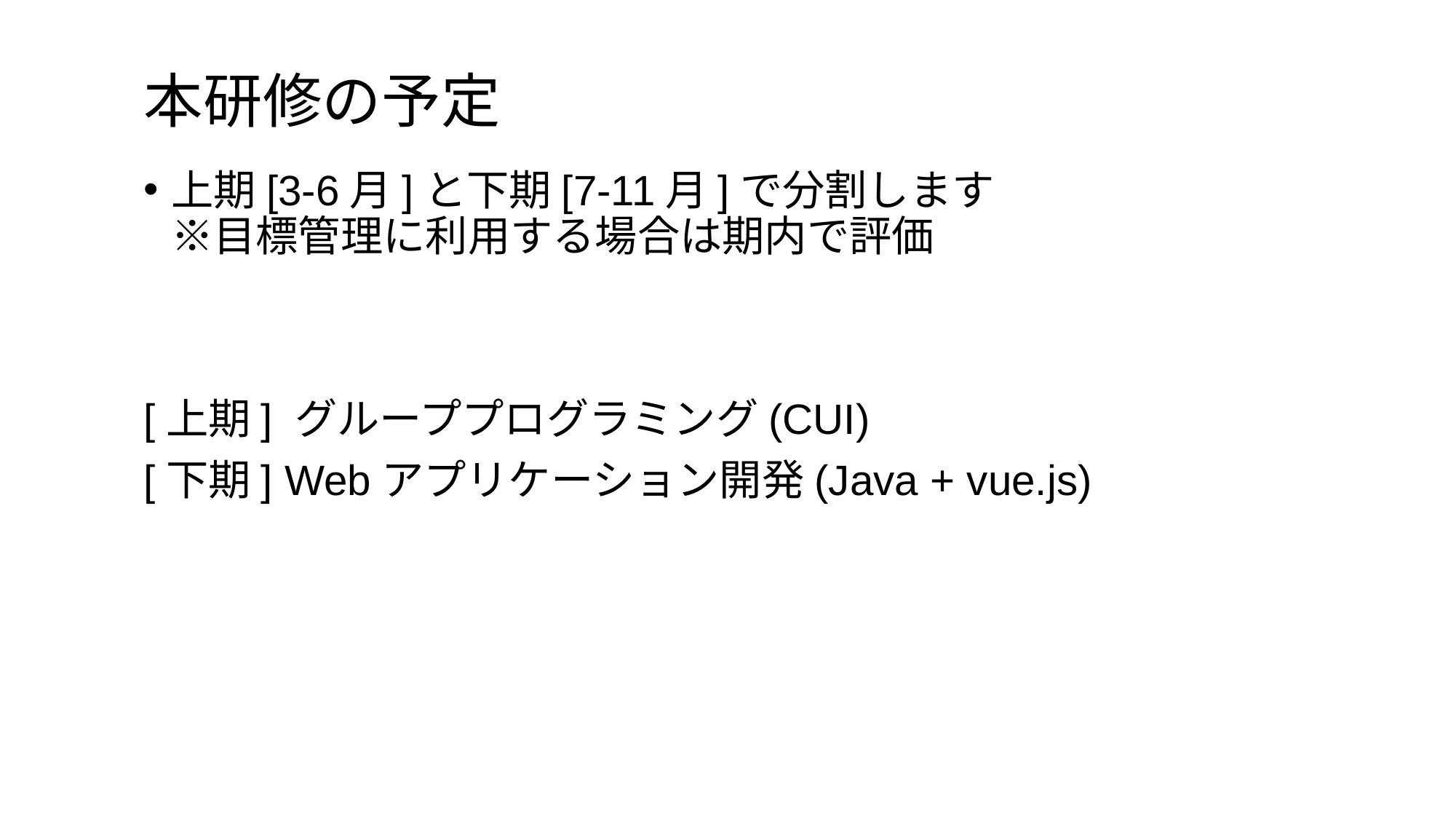

# 本研修の予定
上期[3-6月]と下期[7-11月]で分割します
※目標管理に利用する場合は期内で評価

[上期] グループプログラミング(CUI)
[下期] Webアプリケーション開発(Java + vue.js)